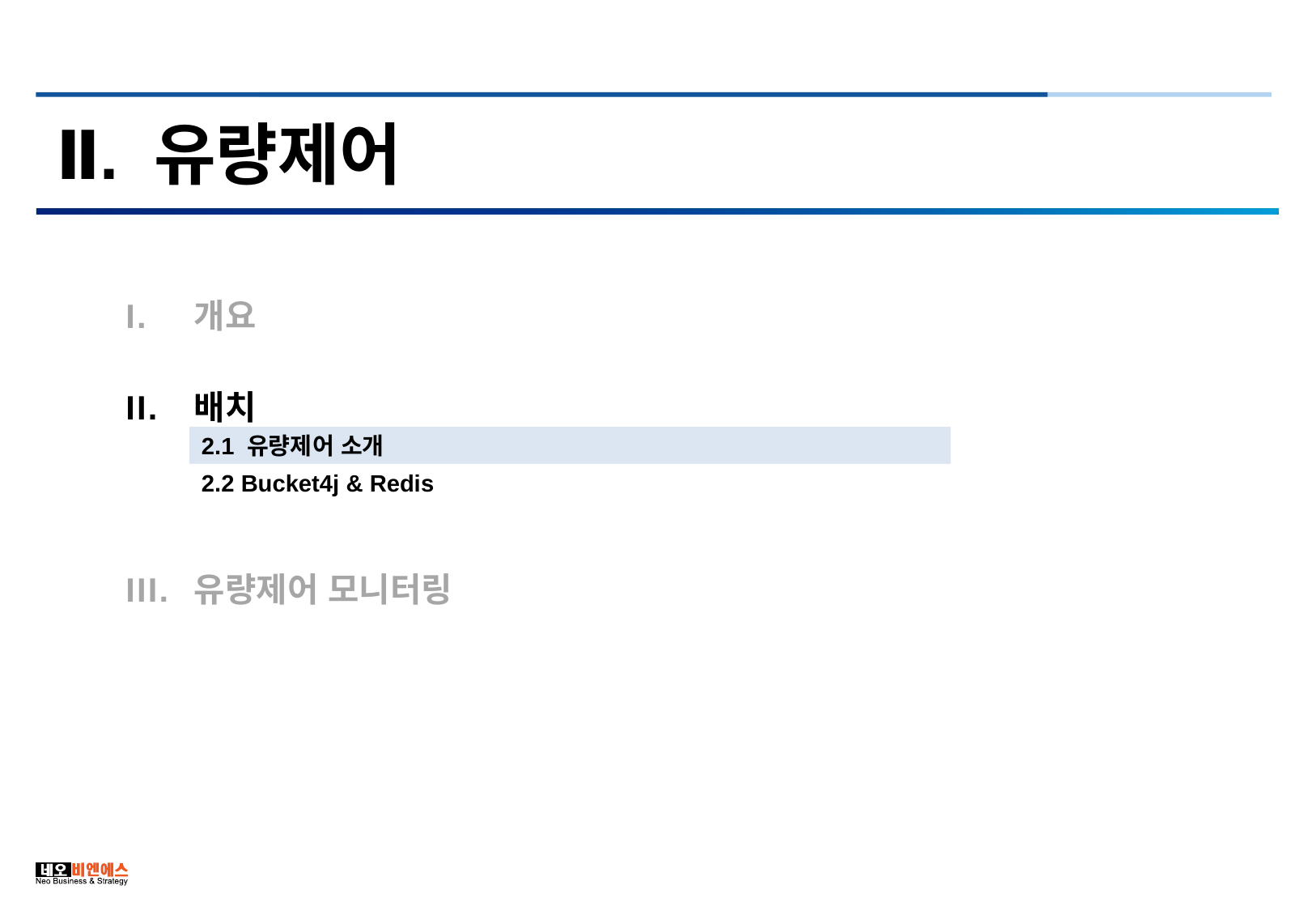

Ⅱ. 유량제어
개요
배치

유량제어 모니터링

2.1 유량제어 소개
2.2 Bucket4j & Redis